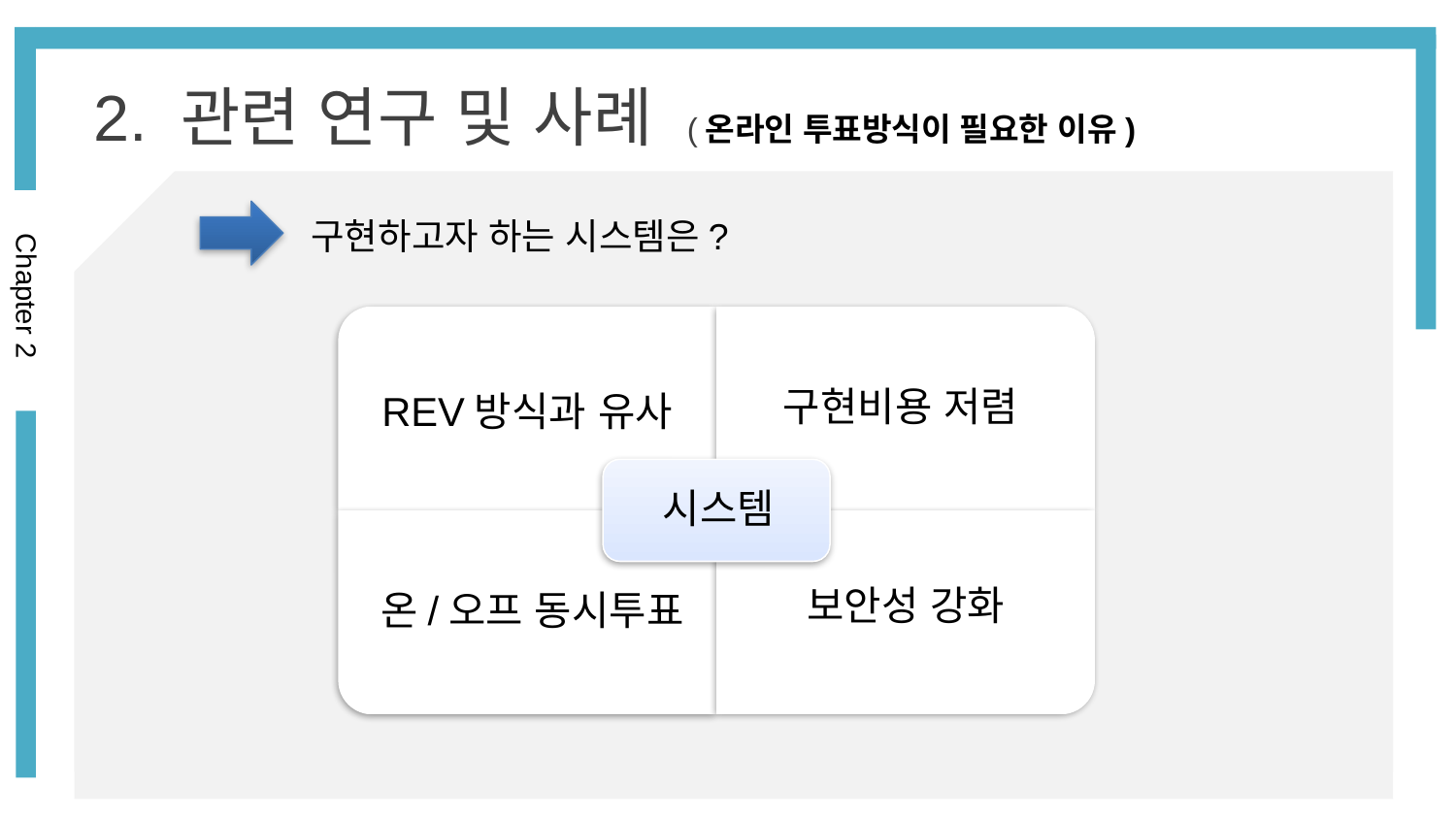

2. 관련 연구 및 사례 (온라인 투표방식이 필요한 이유)

구현하고자 하는 시스템은?
Chapter 2
REV방식과 유사
구현비용 저렴
온/오프 동시투표
보안성 강화
시스템